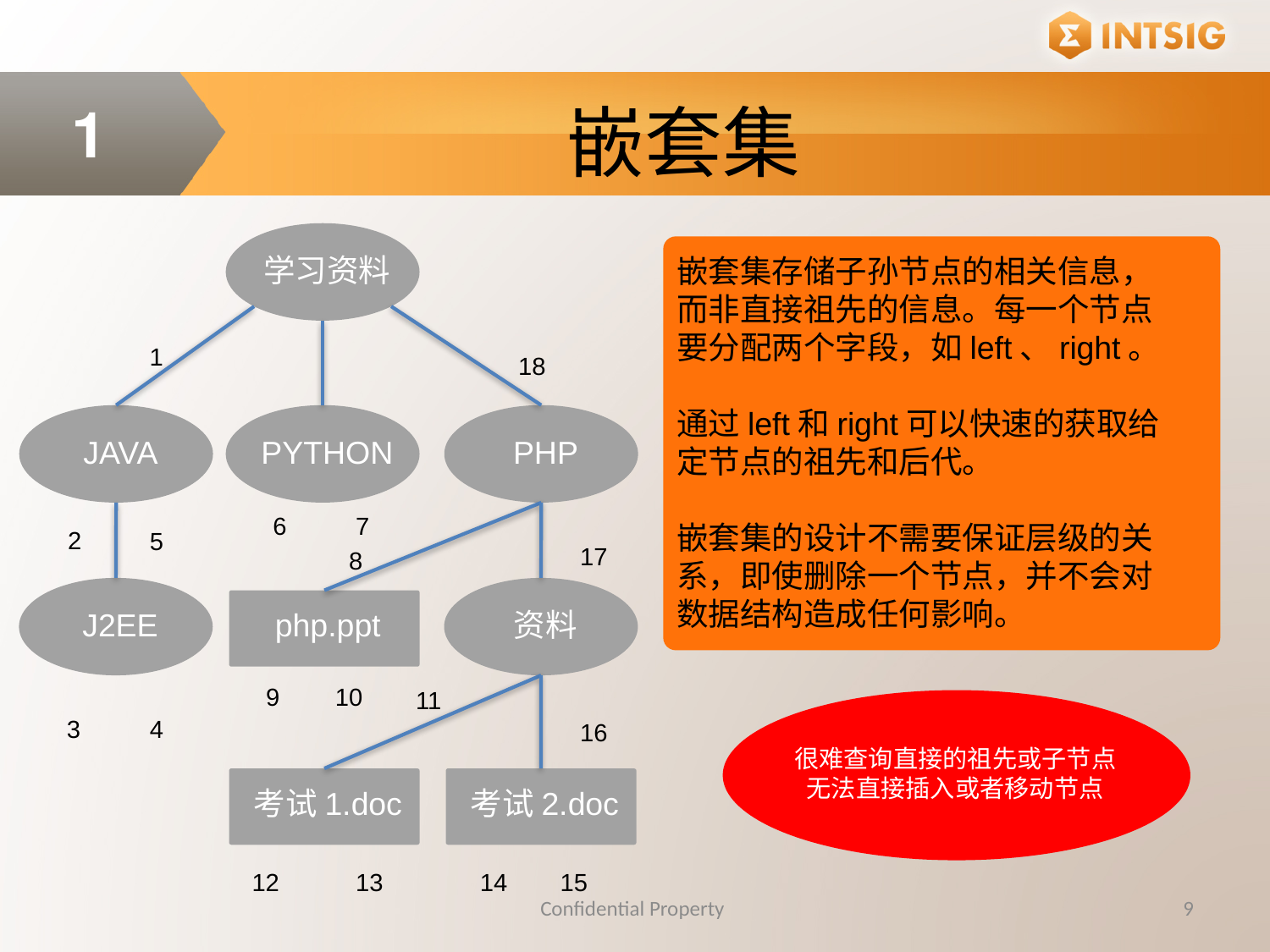

嵌套集
1

学习资料

嵌套集存储子孙节点的相关信息，而非直接祖先的信息。每一个节点要分配两个字段，如left、right。

通过left和right可以快速的获取给定节点的祖先和后代。

嵌套集的设计不需要保证层级的关系，即使删除一个节点，并不会对数据结构造成任何影响。
1
18

JAVA

PYTHON

PHP
6
7
2
5
17
8

J2EE

资料

php.ppt
9
10
11

3
4
16
很难查询直接的祖先或子节点
无法直接插入或者移动节点

考试1.doc

考试2.doc
12
13
14
15
Confidential Property
9